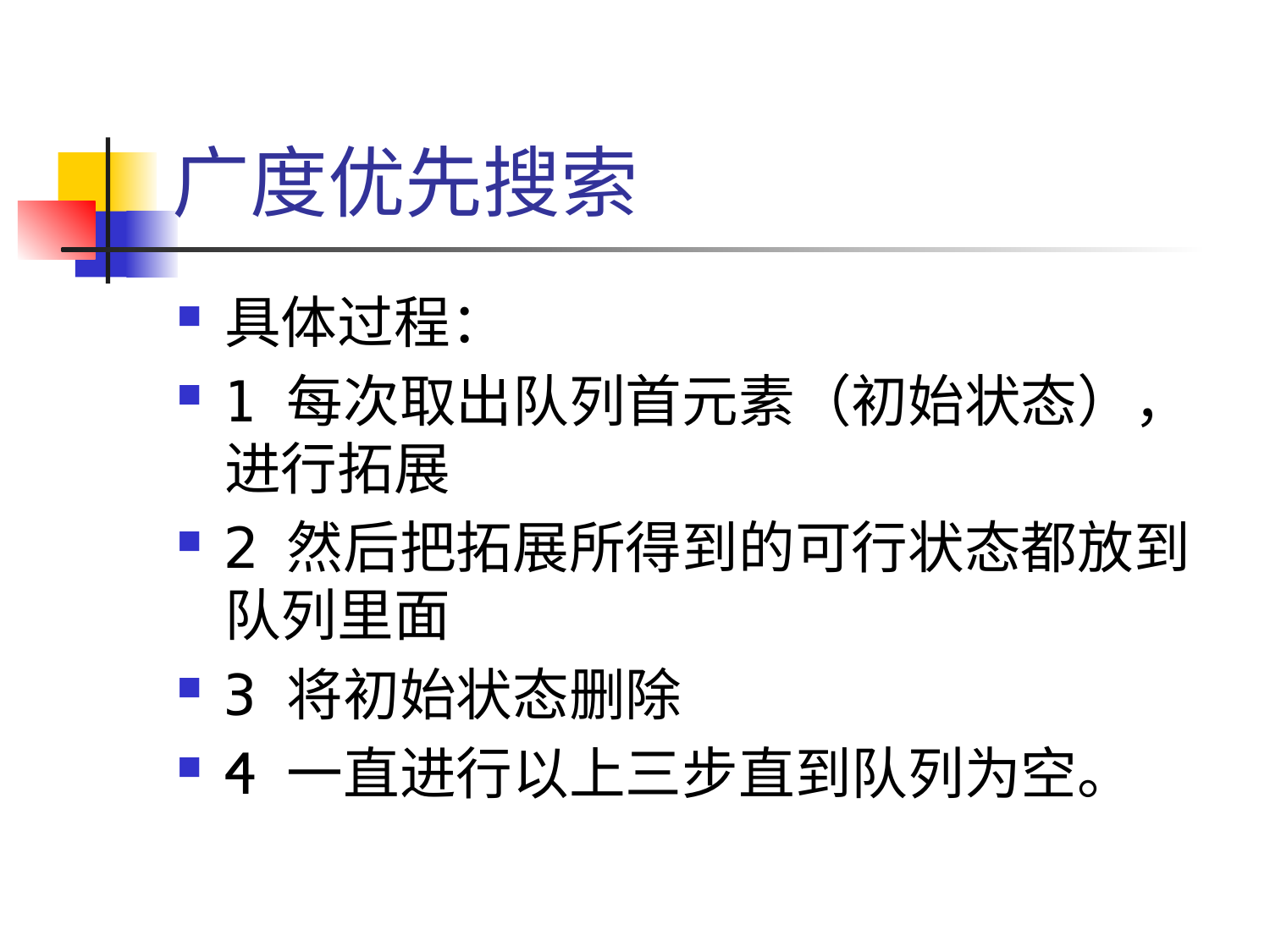

# 广度优先搜索
具体过程：
1 每次取出队列首元素（初始状态），进行拓展
2 然后把拓展所得到的可行状态都放到队列里面
3 将初始状态删除
4 一直进行以上三步直到队列为空。